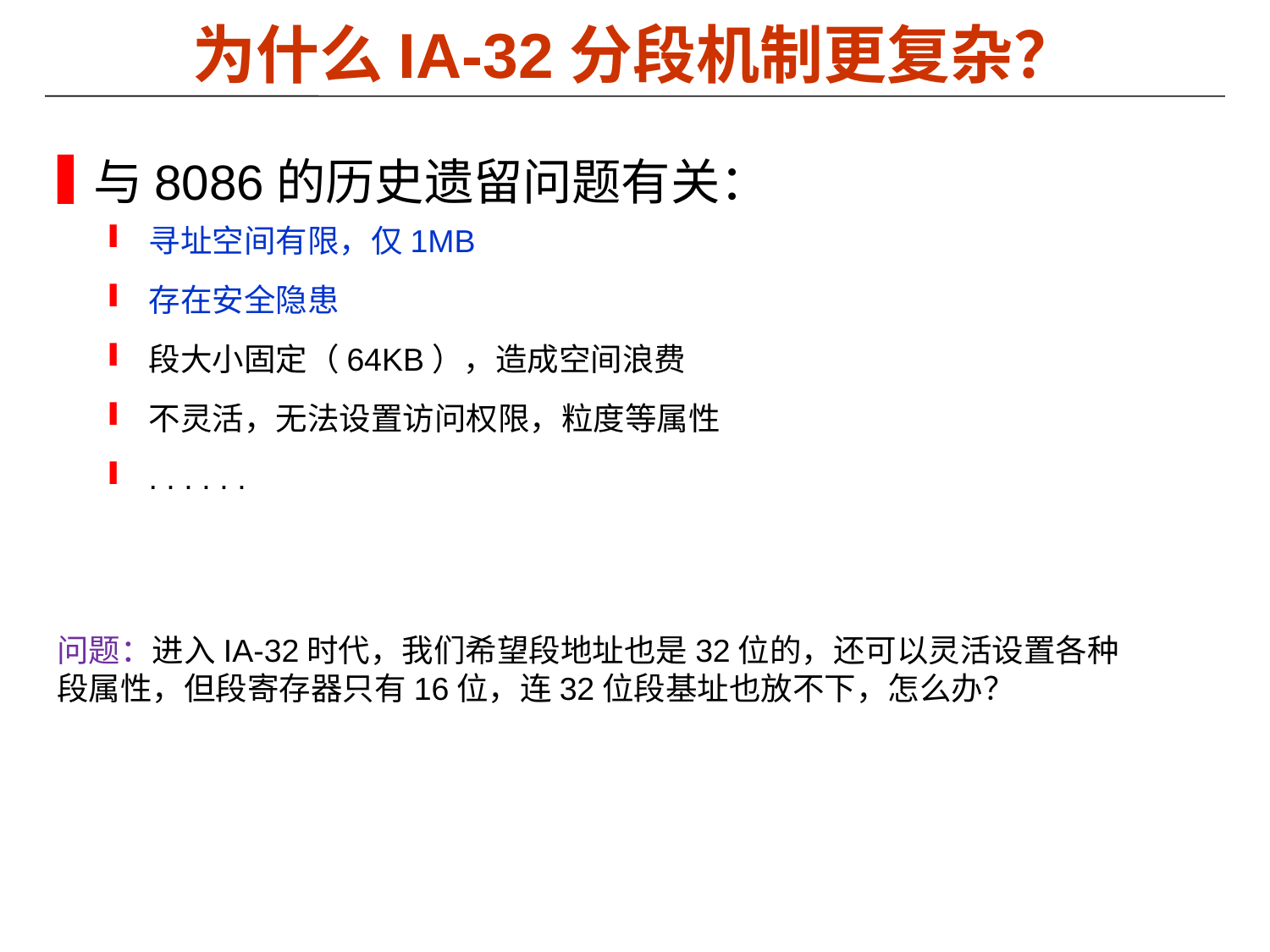

# 为什么IA-32分段机制更复杂？
与8086的历史遗留问题有关：
寻址空间有限，仅1MB
存在安全隐患
段大小固定（64KB），造成空间浪费
不灵活，无法设置访问权限，粒度等属性
. . . . . .

问题：进入IA-32时代，我们希望段地址也是32位的，还可以灵活设置各种段属性，但段寄存器只有16位，连32位段基址也放不下，怎么办？